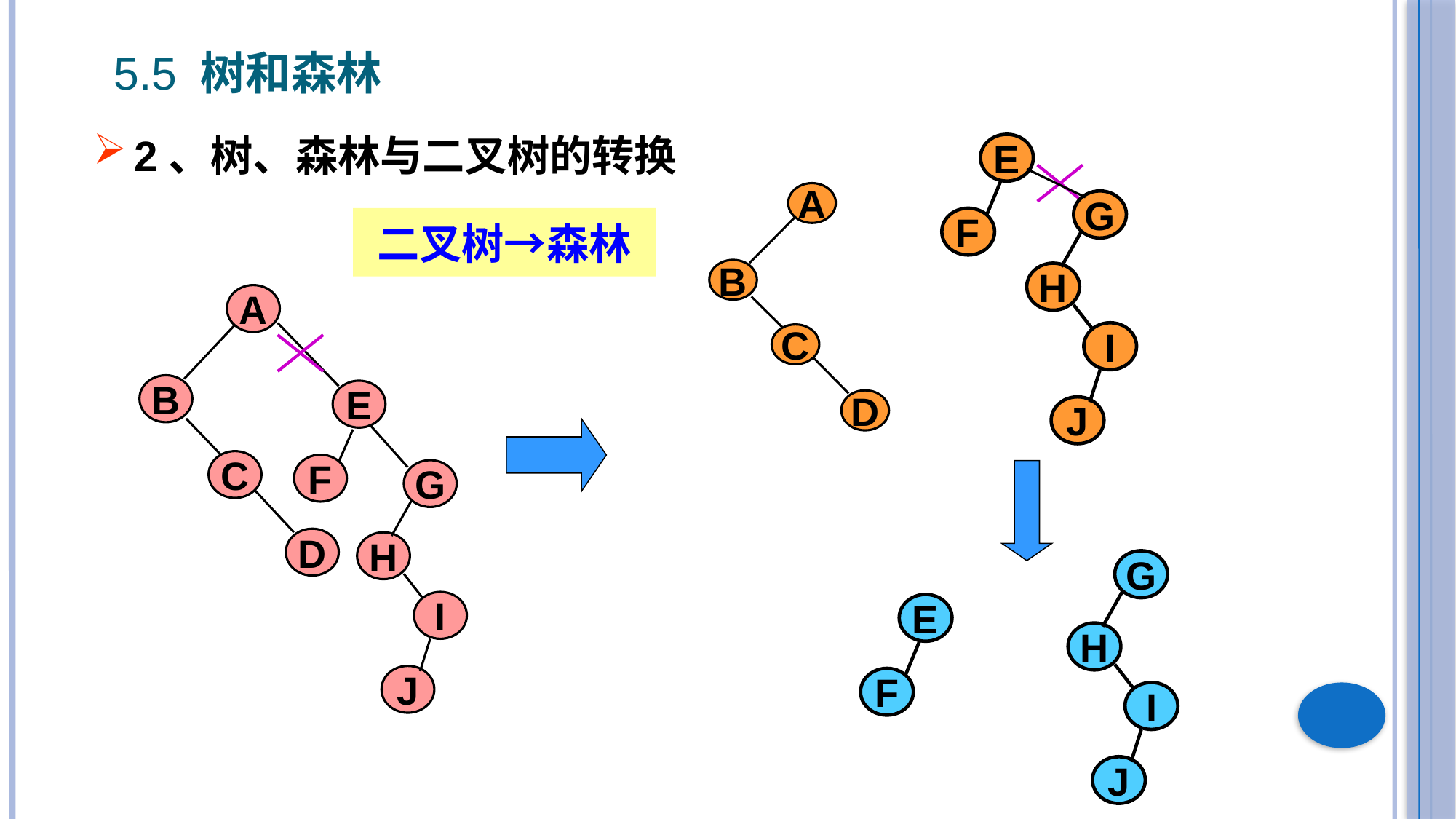

5.5 树和森林
2、树、森林与二叉树的转换
E

F

G

H

I

J
A

B

C

D
二叉树→森林
A

B
E

C
F
G

D
H

I

J

G

H

I

J
E

F